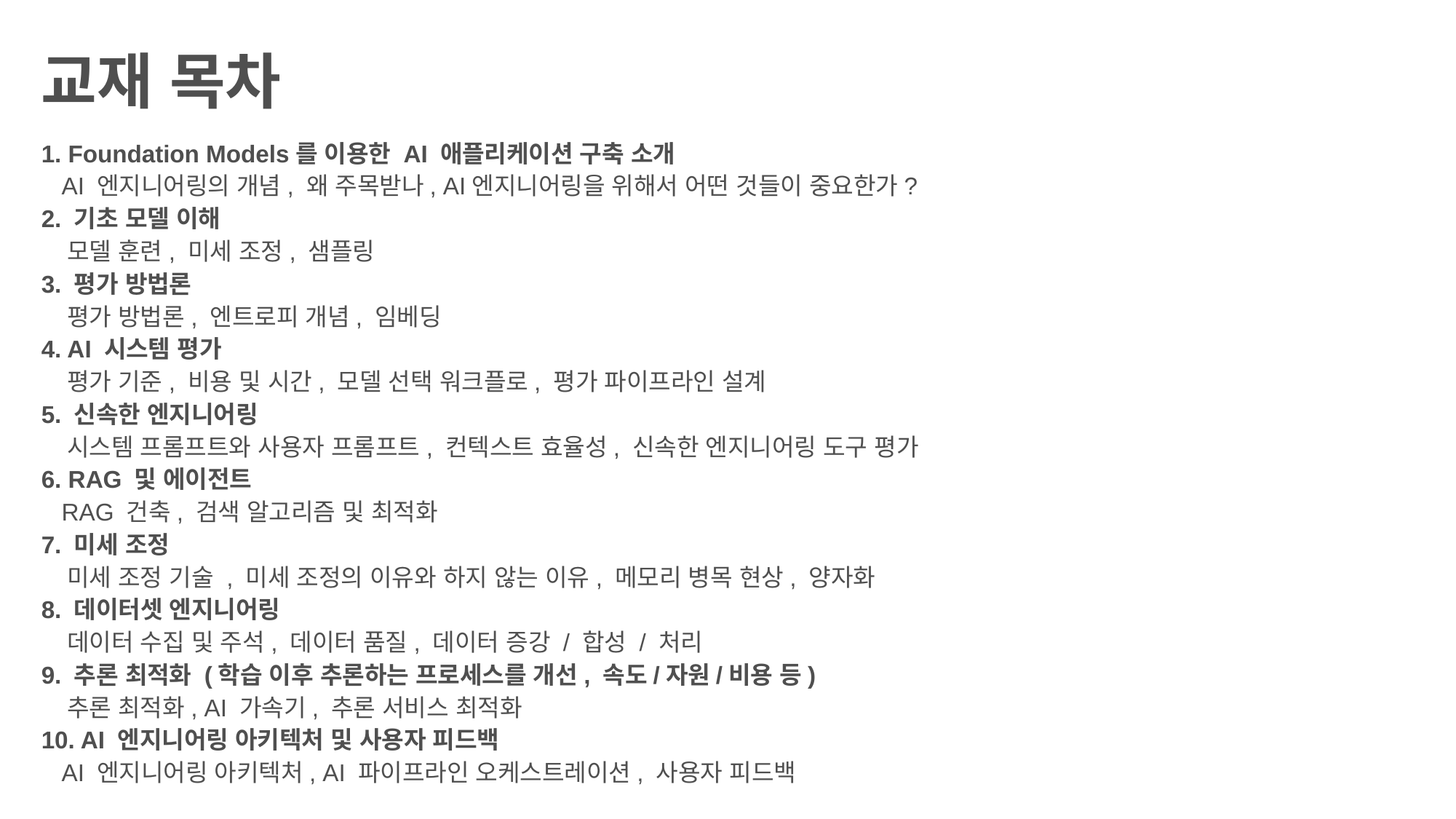

# 교재 목차
1. Foundation Models를 이용한 AI 애플리케이션 구축 소개
   AI 엔지니어링의 개념, 왜 주목받나, AI엔지니어링을 위해서 어떤 것들이 중요한가?
2. 기초 모델 이해
   모델 훈련, 미세 조정, 샘플링
3. 평가 방법론
   평가 방법론, 엔트로피 개념, 임베딩
4. AI 시스템 평가
   평가 기준, 비용 및 시간, 모델 선택 워크플로, 평가 파이프라인 설계
5. 신속한 엔지니어링
   시스템 프롬프트와 사용자 프롬프트, 컨텍스트 효율성, 신속한 엔지니어링 도구 평가
6. RAG 및 에이전트
   RAG 건축, 검색 알고리즘 및 최적화
7. 미세 조정
   미세 조정 기술 , 미세 조정의 이유와 하지 않는 이유, 메모리 병목 현상, 양자화
8. 데이터셋 엔지니어링
   데이터 수집 및 주석, 데이터 품질, 데이터 증강 / 합성 / 처리
9. 추론 최적화 (학습 이후 추론하는 프로세스를 개선, 속도/자원/비용 등)
   추론 최적화, AI 가속기, 추론 서비스 최적화
10. AI 엔지니어링 아키텍처 및 사용자 피드백
   AI 엔지니어링 아키텍처, AI 파이프라인 오케스트레이션, 사용자 피드백